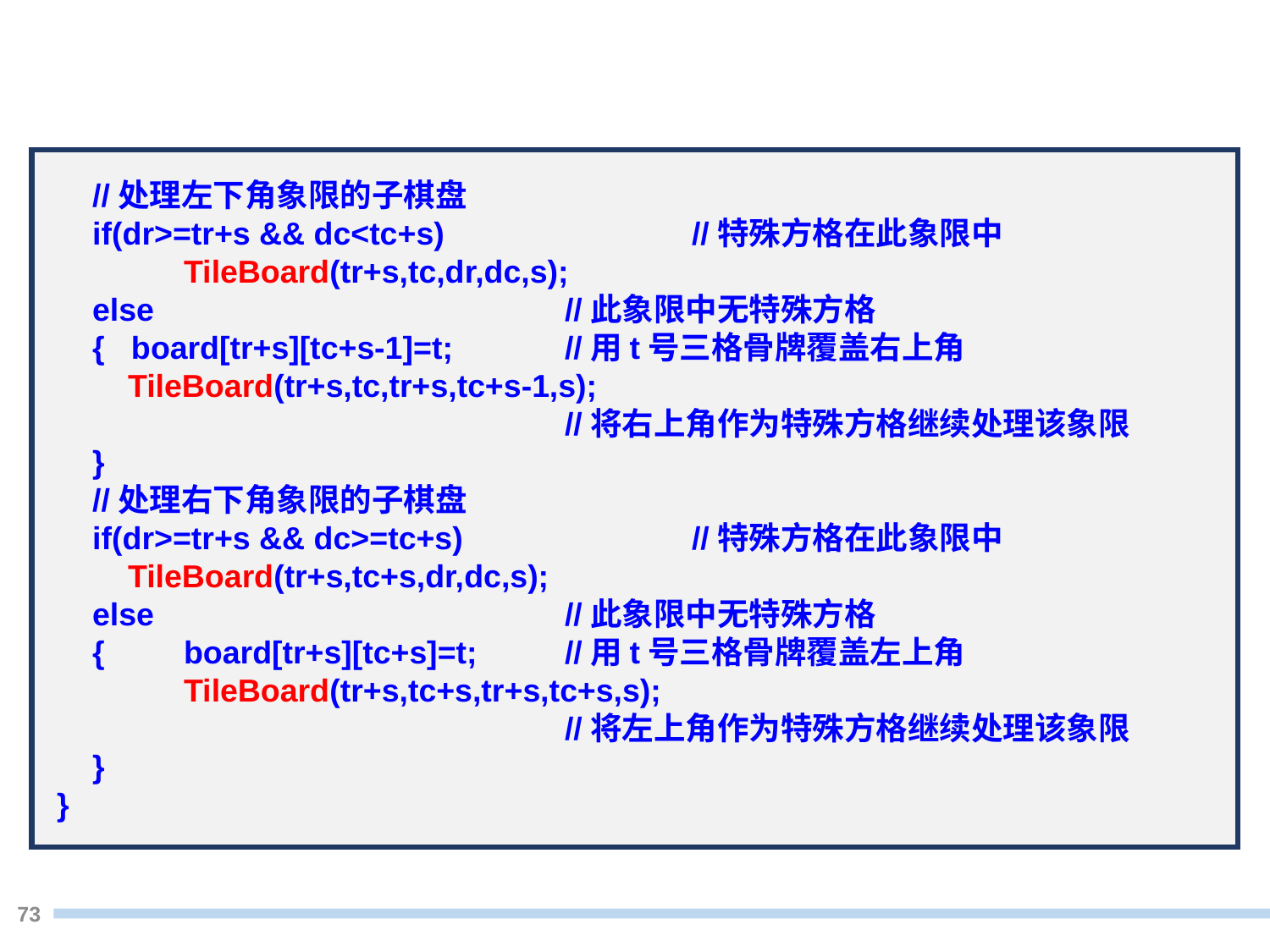

//处理左下角象限的子棋盘
    if(dr>=tr+s && dc<tc+s)		//特殊方格在此象限中
	TileBoard(tr+s,tc,dr,dc,s);
    else				//此象限中无特殊方格
    {   board[tr+s][tc+s-1]=t;  	//用t号三格骨牌覆盖右上角
        TileBoard(tr+s,tc,tr+s,tc+s-1,s);
				//将右上角作为特殊方格继续处理该象限
    }
    //处理右下角象限的子棋盘
    if(dr>=tr+s && dc>=tc+s)		//特殊方格在此象限中
        TileBoard(tr+s,tc+s,dr,dc,s);
    else				//此象限中无特殊方格
    {	board[tr+s][tc+s]=t;  	//用t号三格骨牌覆盖左上角
	TileBoard(tr+s,tc+s,tr+s,tc+s,s);
				//将左上角作为特殊方格继续处理该象限
    }
}
73